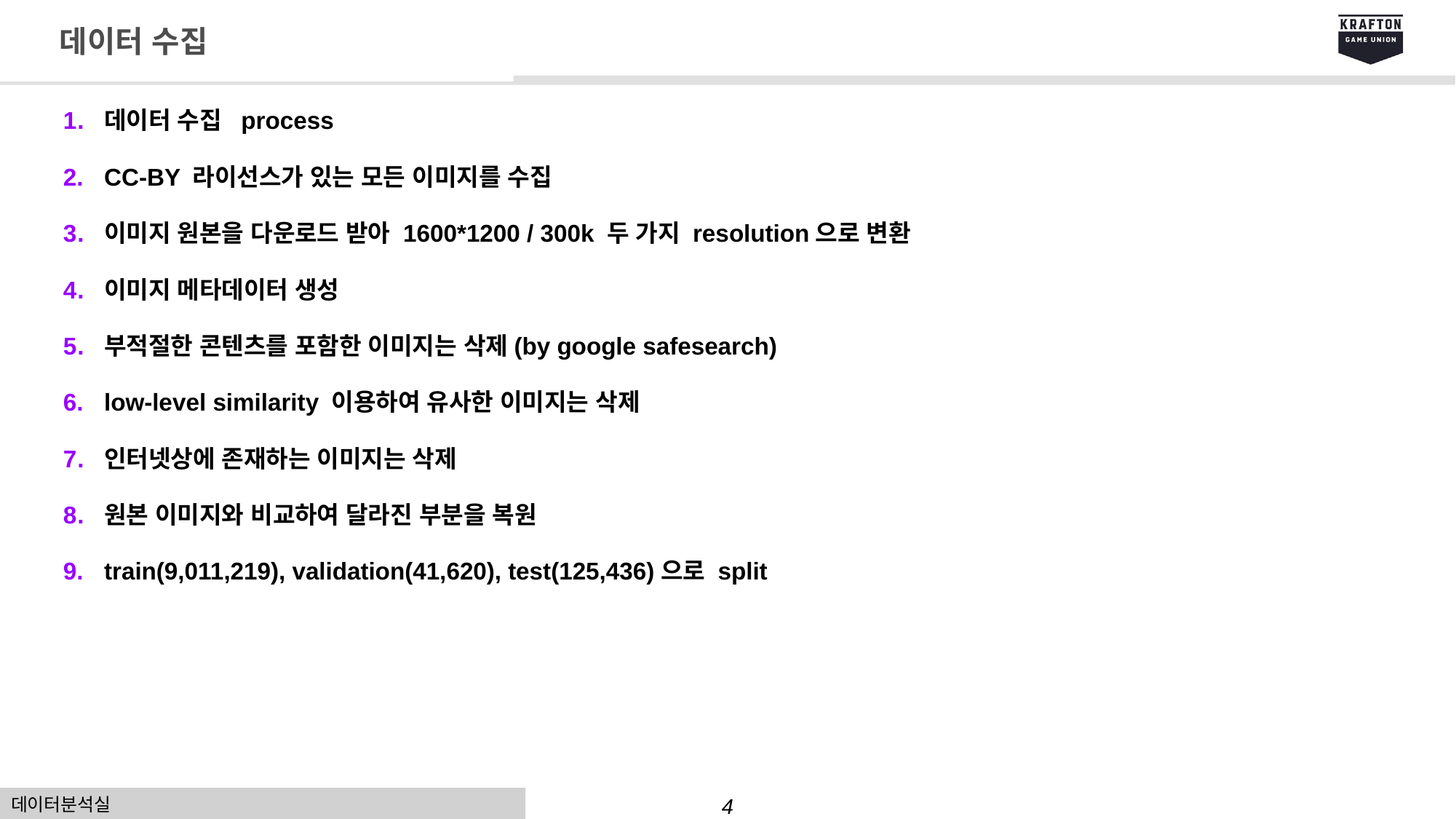

# 데이터 수집
데이터 수집  process
CC-BY 라이선스가 있는 모든 이미지를 수집
이미지 원본을 다운로드 받아 1600*1200 / 300k 두 가지 resolution으로 변환
이미지 메타데이터 생성
부적절한 콘텐츠를 포함한 이미지는 삭제(by google safesearch)
low-level similarity 이용하여 유사한 이미지는 삭제
인터넷상에 존재하는 이미지는 삭제
원본 이미지와 비교하여 달라진 부분을 복원
train(9,011,219), validation(41,620), test(125,436)으로 split